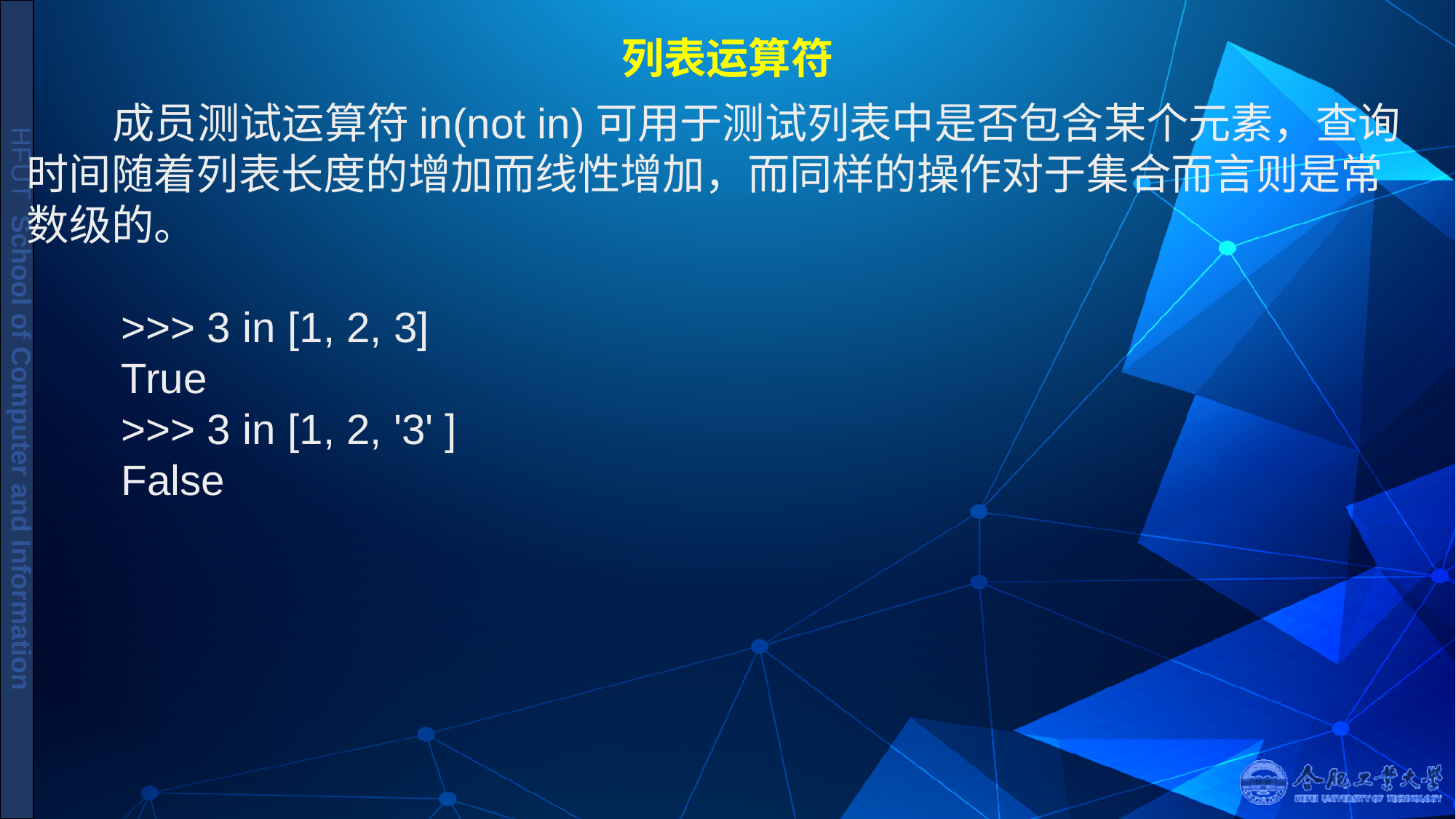

# 列表运算符
        成员测试运算符in(not in)可用于测试列表中是否包含某个元素，查询时间随着列表长度的增加而线性增加，而同样的操作对于集合而言则是常数级的。

        >>> 3 in [1, 2, 3]
        True
        >>> 3 in [1, 2, '3' ]
        False